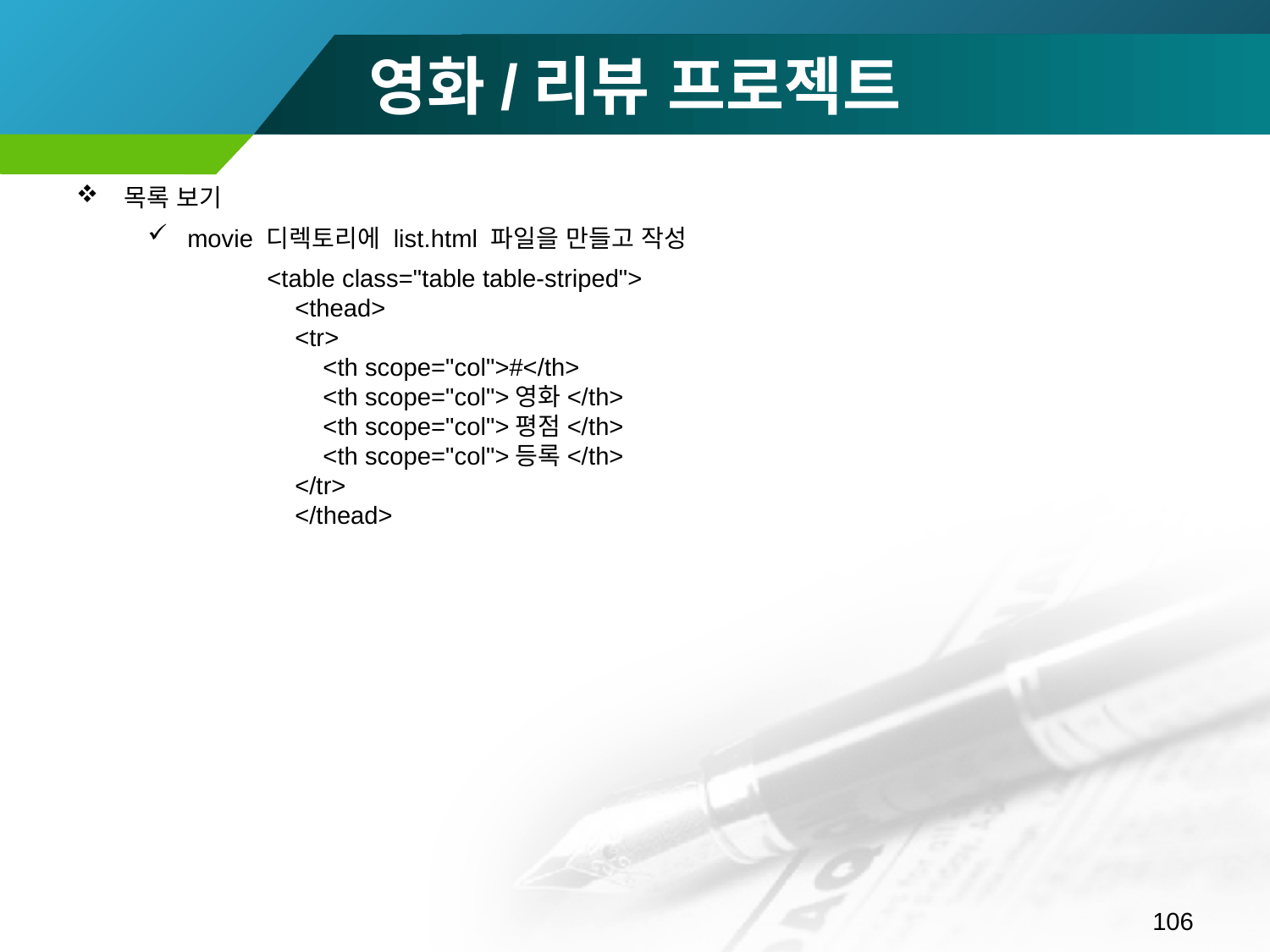

# 영화/리뷰 프로젝트
목록 보기
movie 디렉토리에 list.html 파일을 만들고 작성
        <table class="table table-striped">
            <thead>
            <tr>
                <th scope="col">#</th>
                <th scope="col">영화</th>
                <th scope="col">평점</th>
                <th scope="col">등록</th>
            </tr>
            </thead>
106